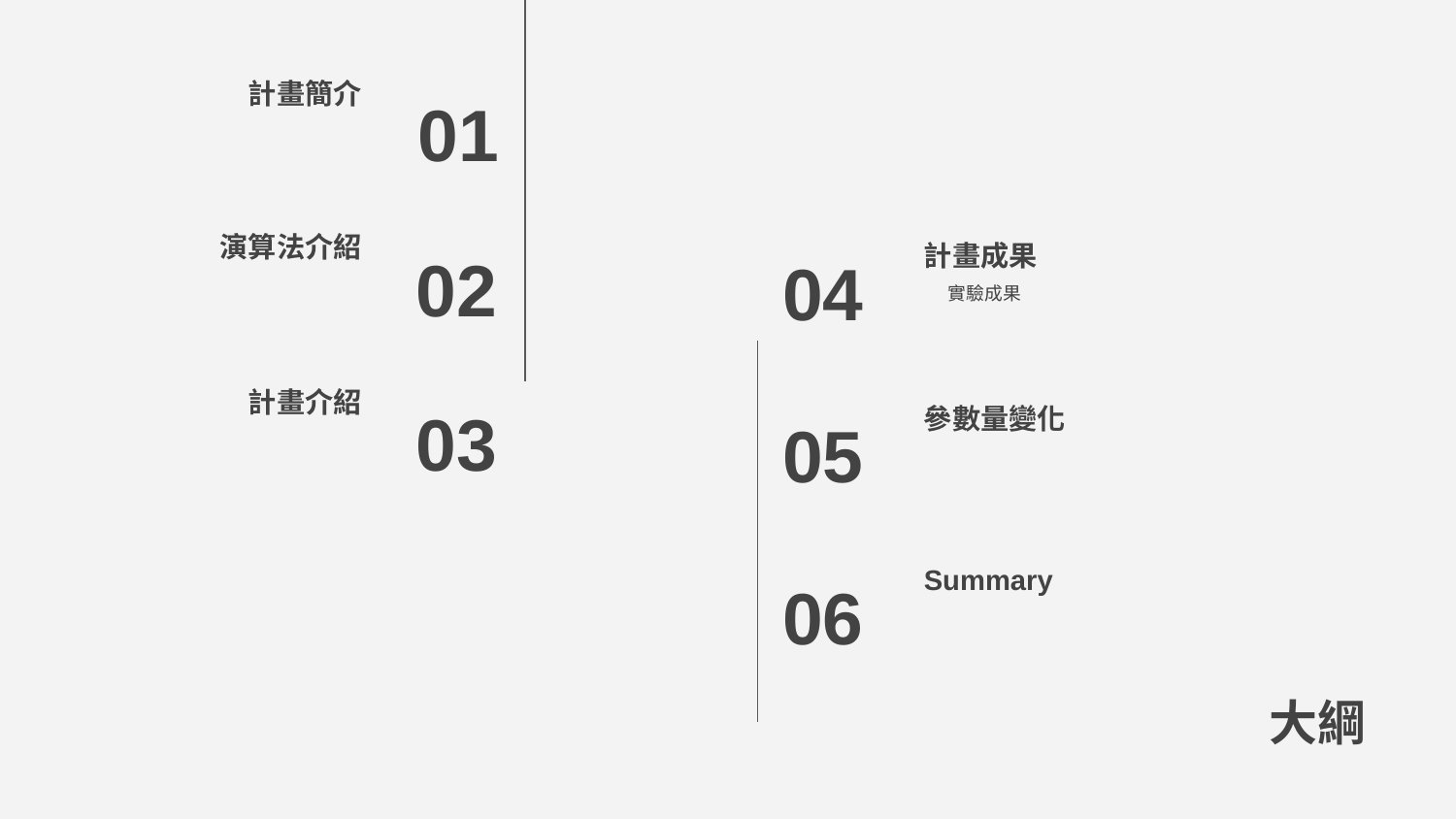

計畫簡介
01

演算法介紹
計畫成果
02
04

實驗成果
計畫介紹
參數量變化
03
05

Summary
06

# 大綱